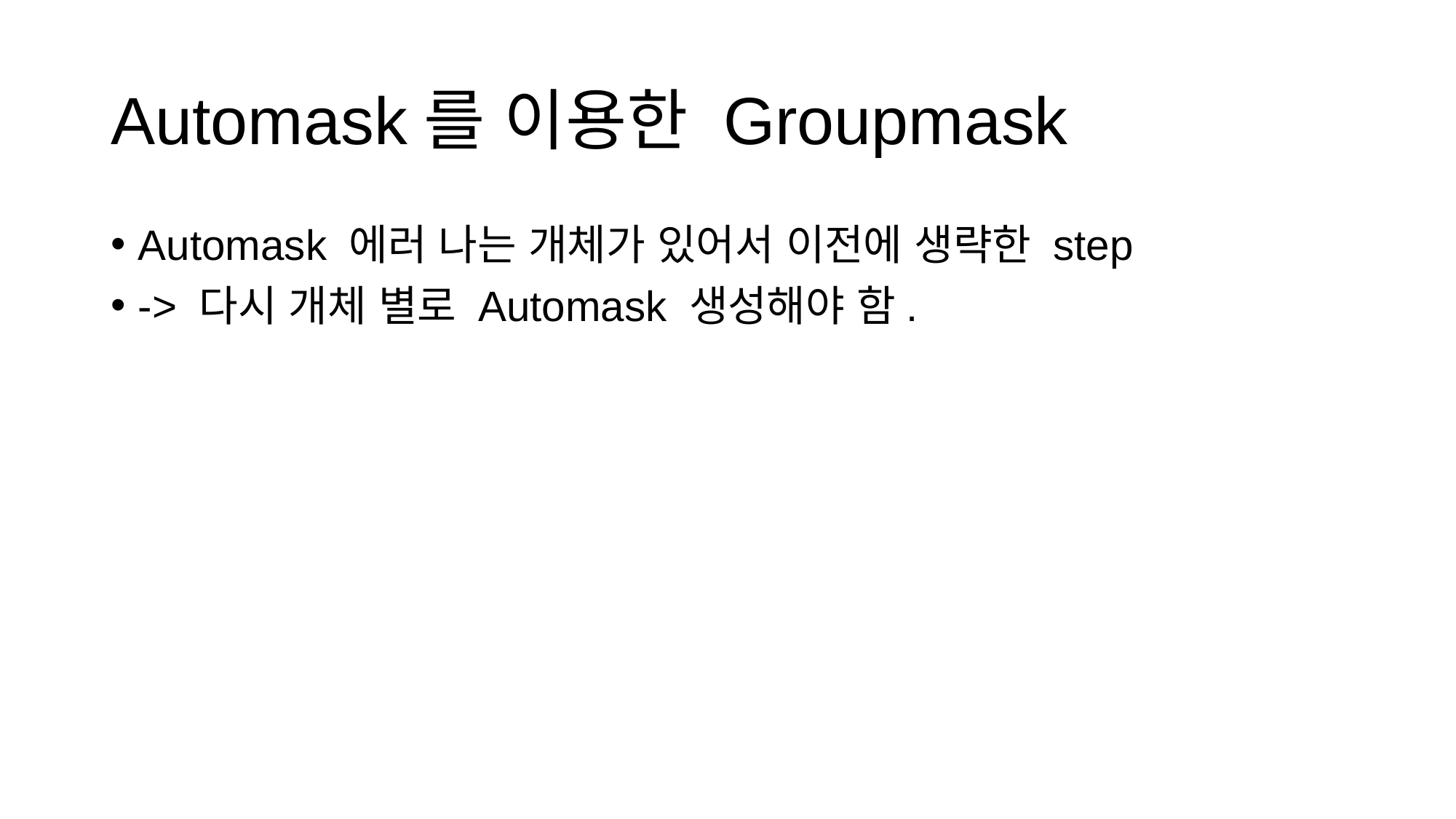

# Automask를 이용한 Groupmask
Automask 에러 나는 개체가 있어서 이전에 생략한 step
-> 다시 개체 별로 Automask 생성해야 함.